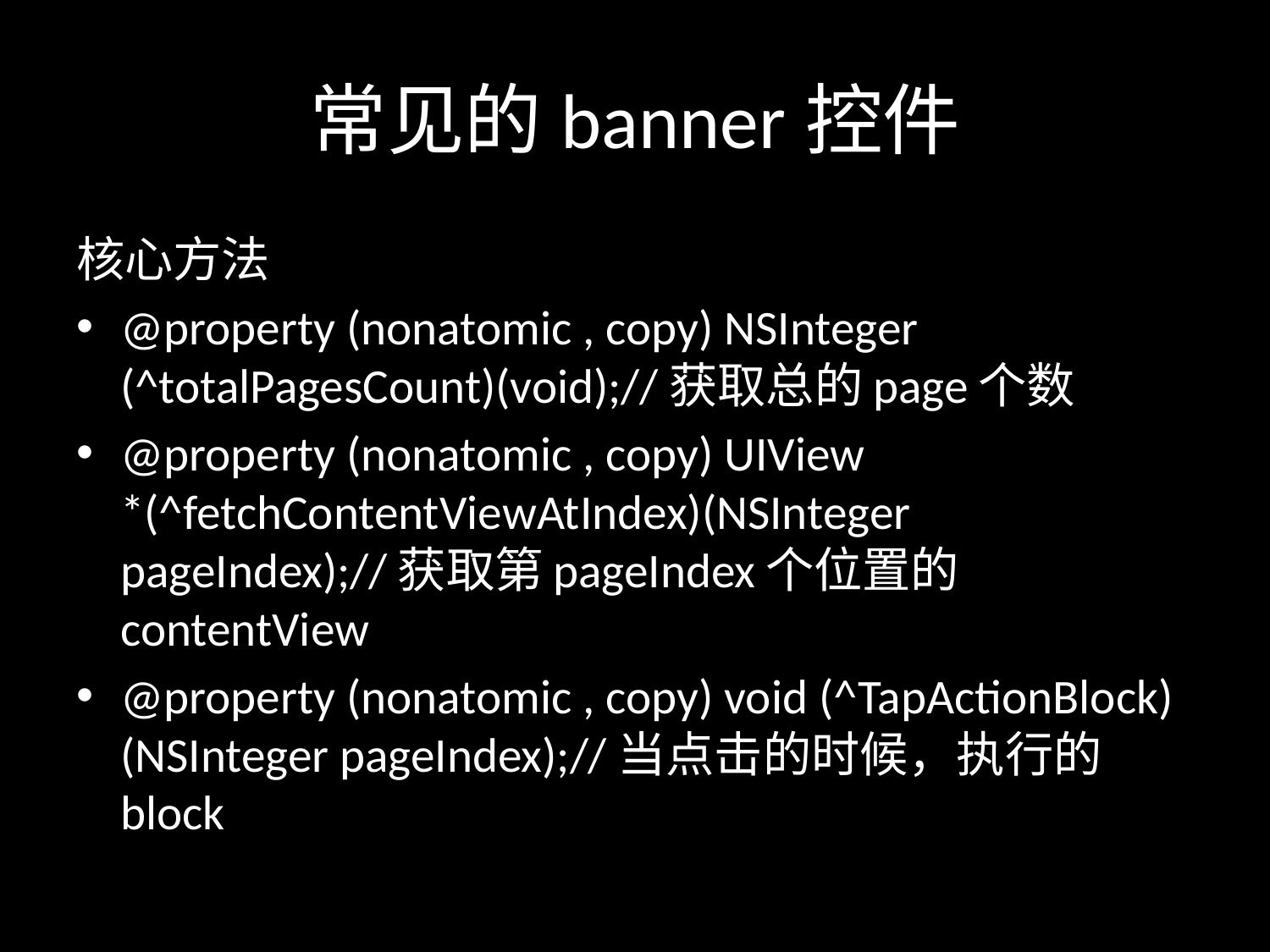

# 常见的banner控件
核心方法
@property (nonatomic , copy) NSInteger (^totalPagesCount)(void);//获取总的page个数
@property (nonatomic , copy) UIView *(^fetchContentViewAtIndex)(NSInteger pageIndex);//获取第pageIndex个位置的contentView
@property (nonatomic , copy) void (^TapActionBlock)(NSInteger pageIndex);//当点击的时候，执行的block